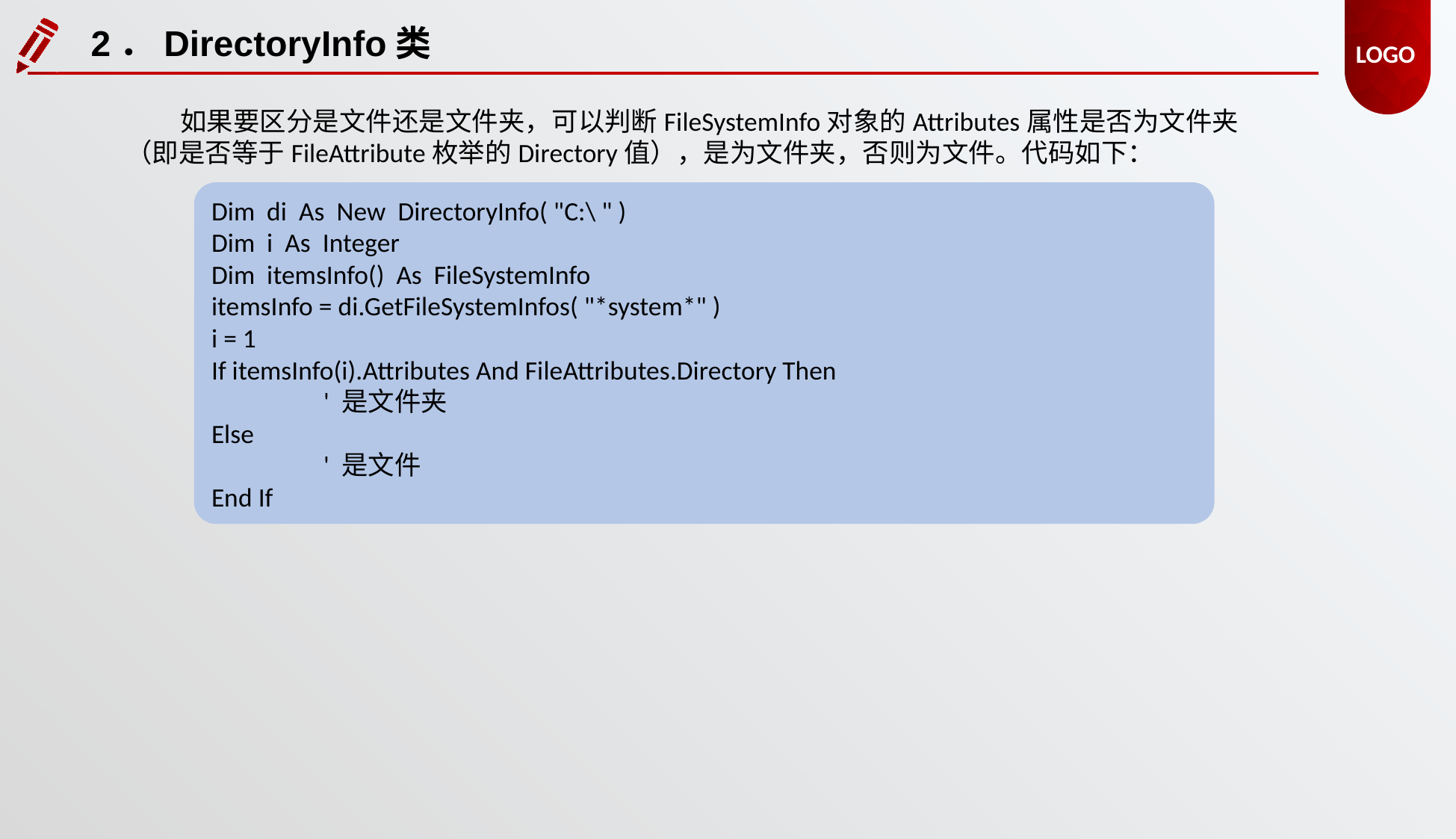

2．DirectoryInfo类
如果要区分是文件还是文件夹，可以判断FileSystemInfo对象的Attributes属性是否为文件夹（即是否等于FileAttribute枚举的Directory值），是为文件夹，否则为文件。代码如下：
Dim  di  As  New  DirectoryInfo( "C:\ " )
Dim  i  As  Integer
Dim  itemsInfo()  As  FileSystemInfo
itemsInfo = di.GetFileSystemInfos( "*system*" )
i = 1
If itemsInfo(i).Attributes And FileAttributes.Directory Then
	' 是文件夹
Else
	' 是文件
End If